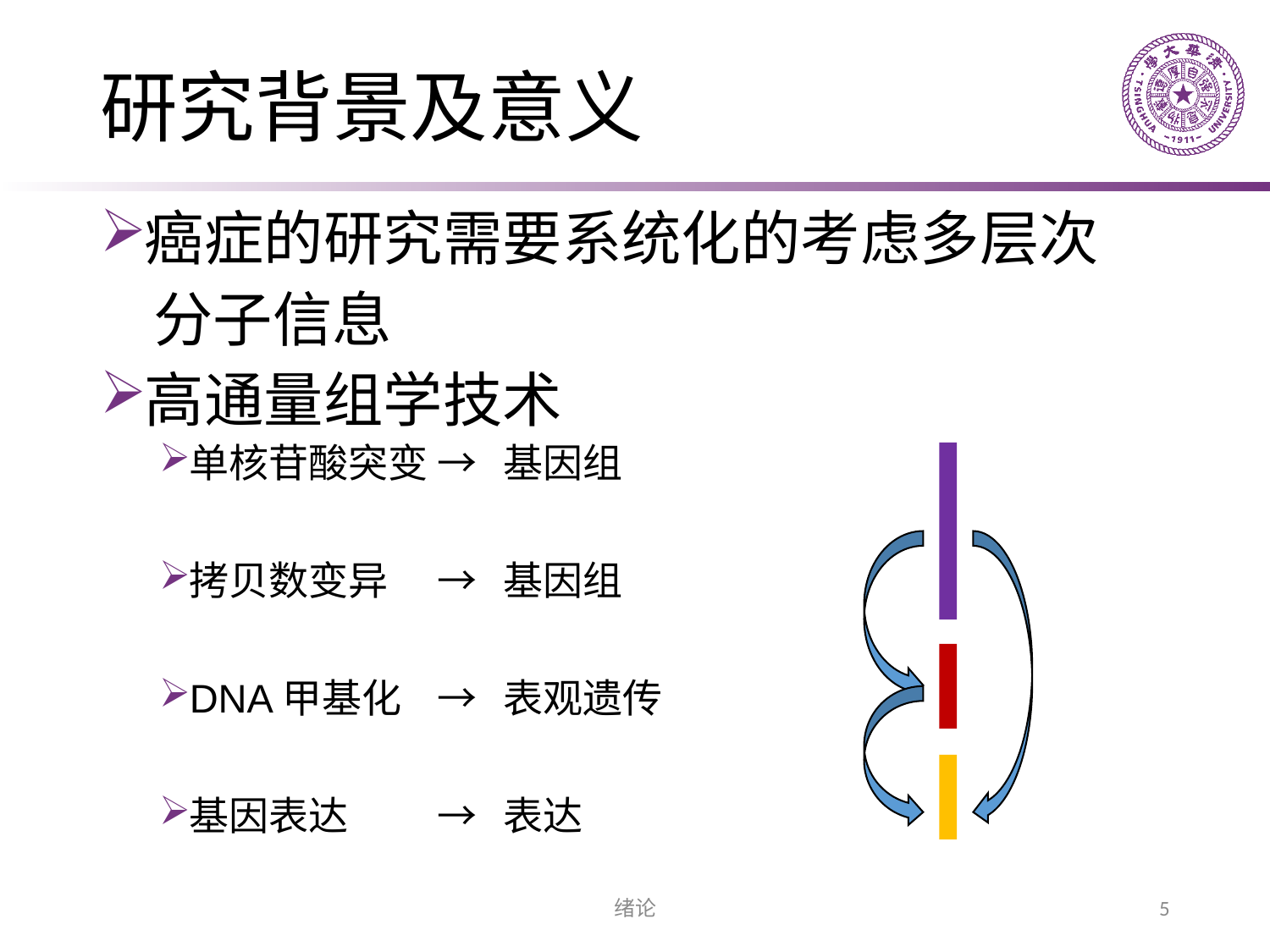

# 研究背景及意义
癌症的研究需要系统化的考虑多层次
   分子信息
高通量组学技术
单核苷酸突变	 →   基因组

拷贝数变异	 →   基因组

DNA甲基化	 →   表观遗传

基因表达	 →   表达

绪论
5